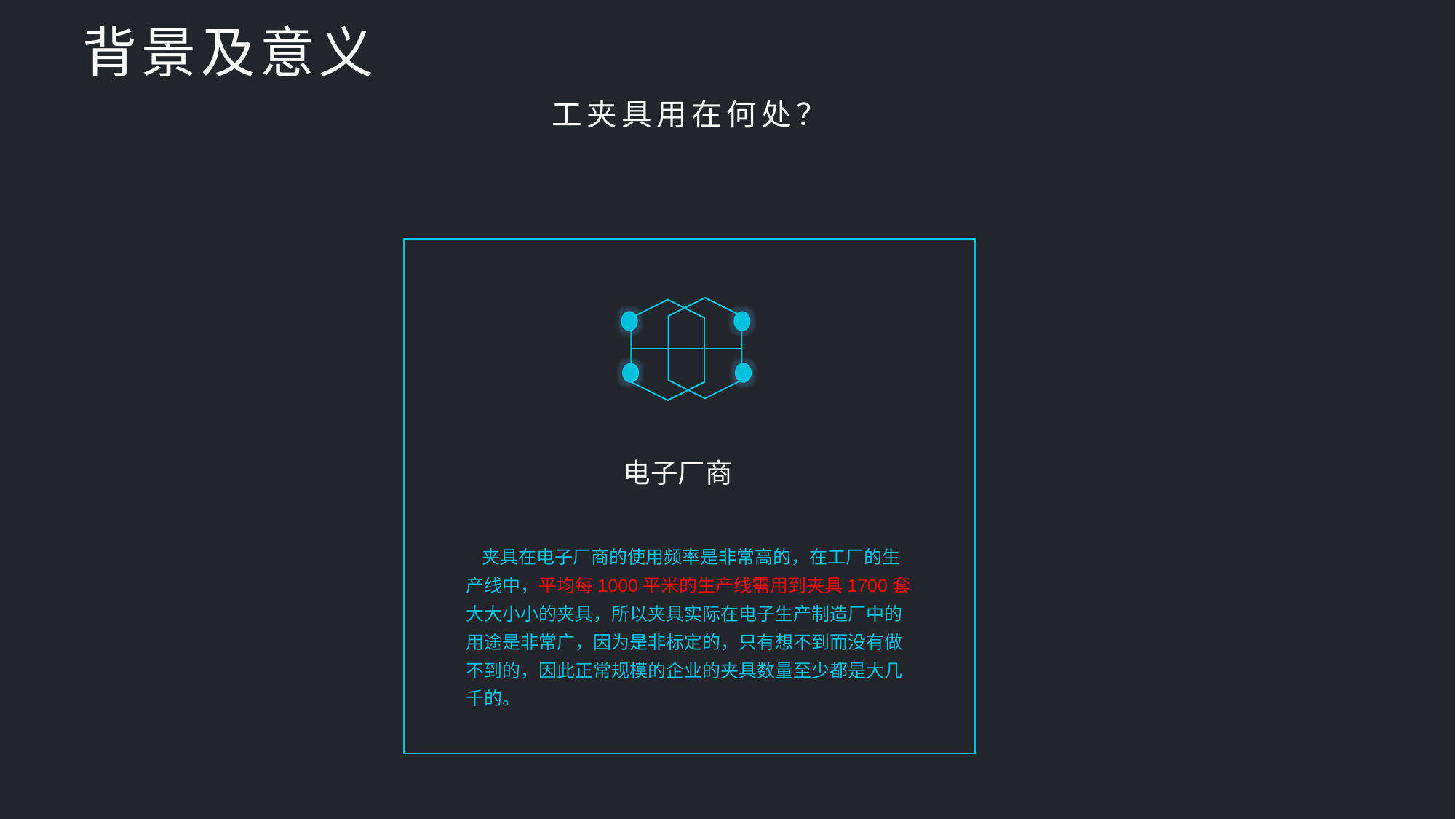

背景及意义
工夹具用在何处？

电子厂商
   夹具在电子厂商的使用频率是非常高的，在工厂的生产线中，平均每1000平米的生产线需用到夹具1700套大大小小的夹具，所以夹具实际在电子生产制造厂中的用途是非常广，因为是非标定的，只有想不到而没有做不到的，因此正常规模的企业的夹具数量至少都是大几千的。